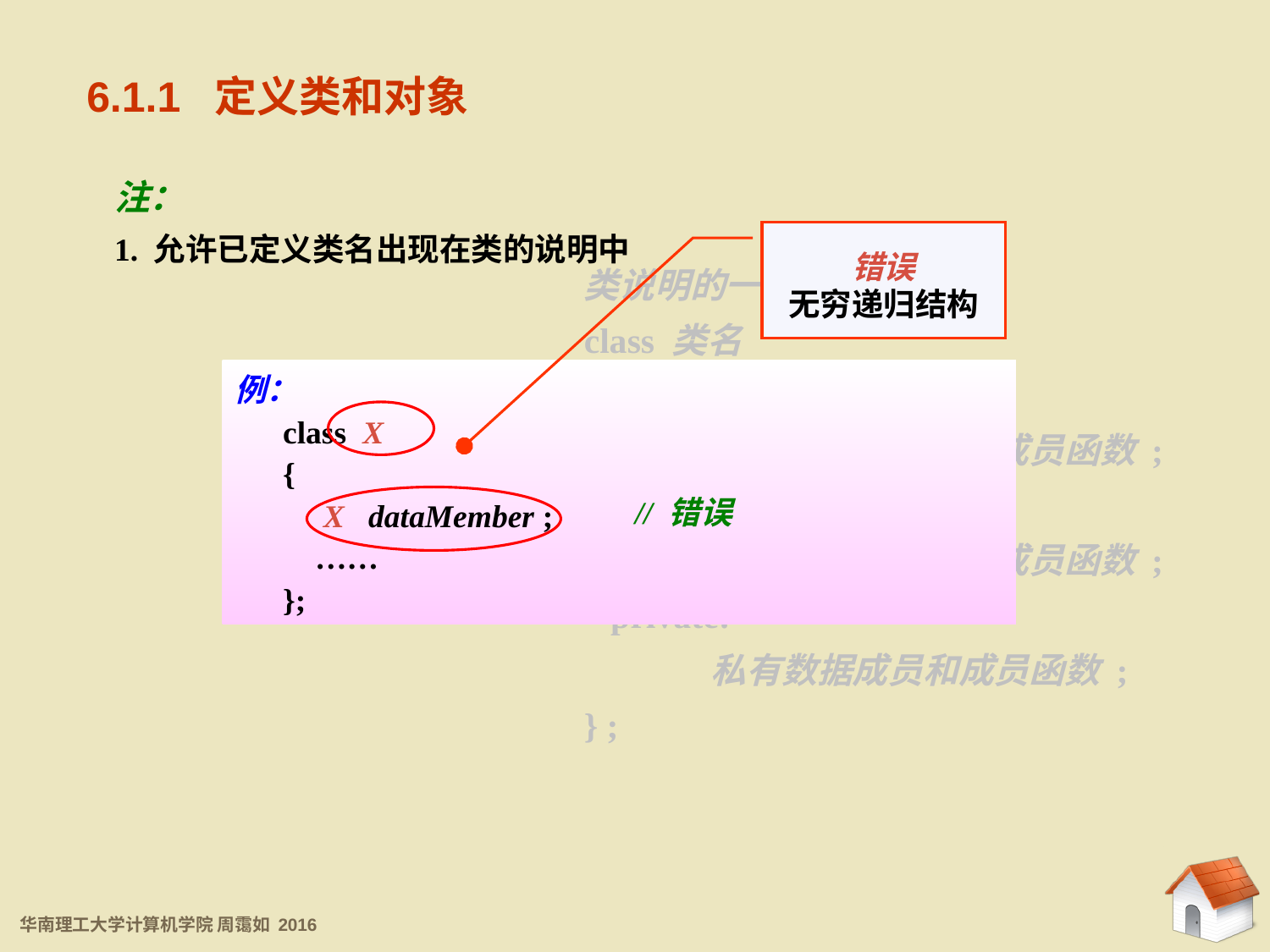

6.1.1  定义类和对象
注：
1. 允许已定义类名出现在类的说明中
错误
无穷递归结构
类说明的一般形式为：
class 类名
{ public:
	公有段数据成员和成员函数 ;
   protected:
	保护段数据成员和成员函数 ;
   private:
	私有数据成员和成员函数 ;
} ;
例：
      class  X
      {
           X   dataMember ;
          ……
      };

// 错误